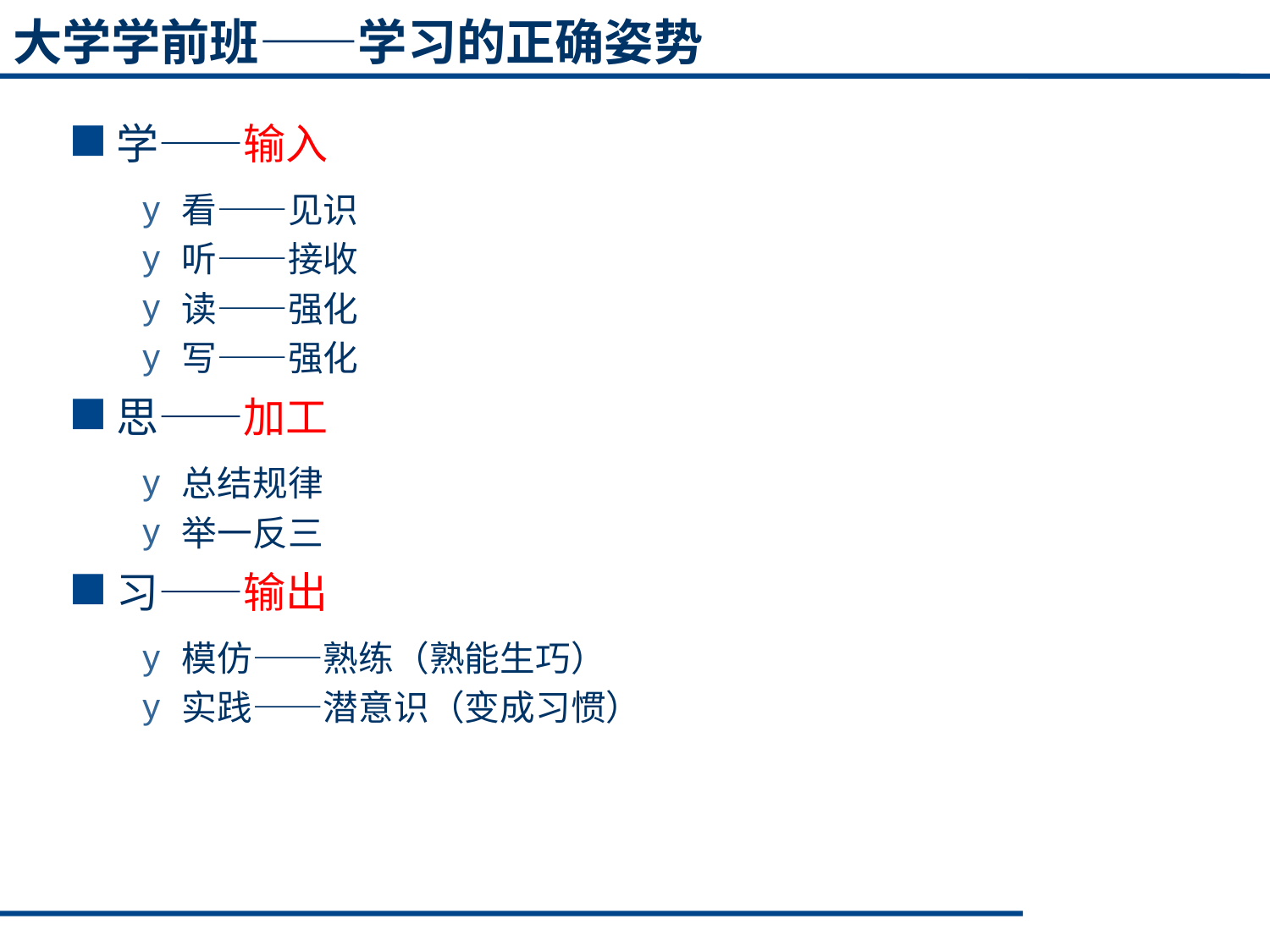

# 大学学前班——学习的正确姿势
学——输入
看——见识
听——接收
读——强化
写——强化
思——加工
总结规律
举一反三
习——输出
模仿——熟练（熟能生巧）
实践——潜意识（变成习惯）